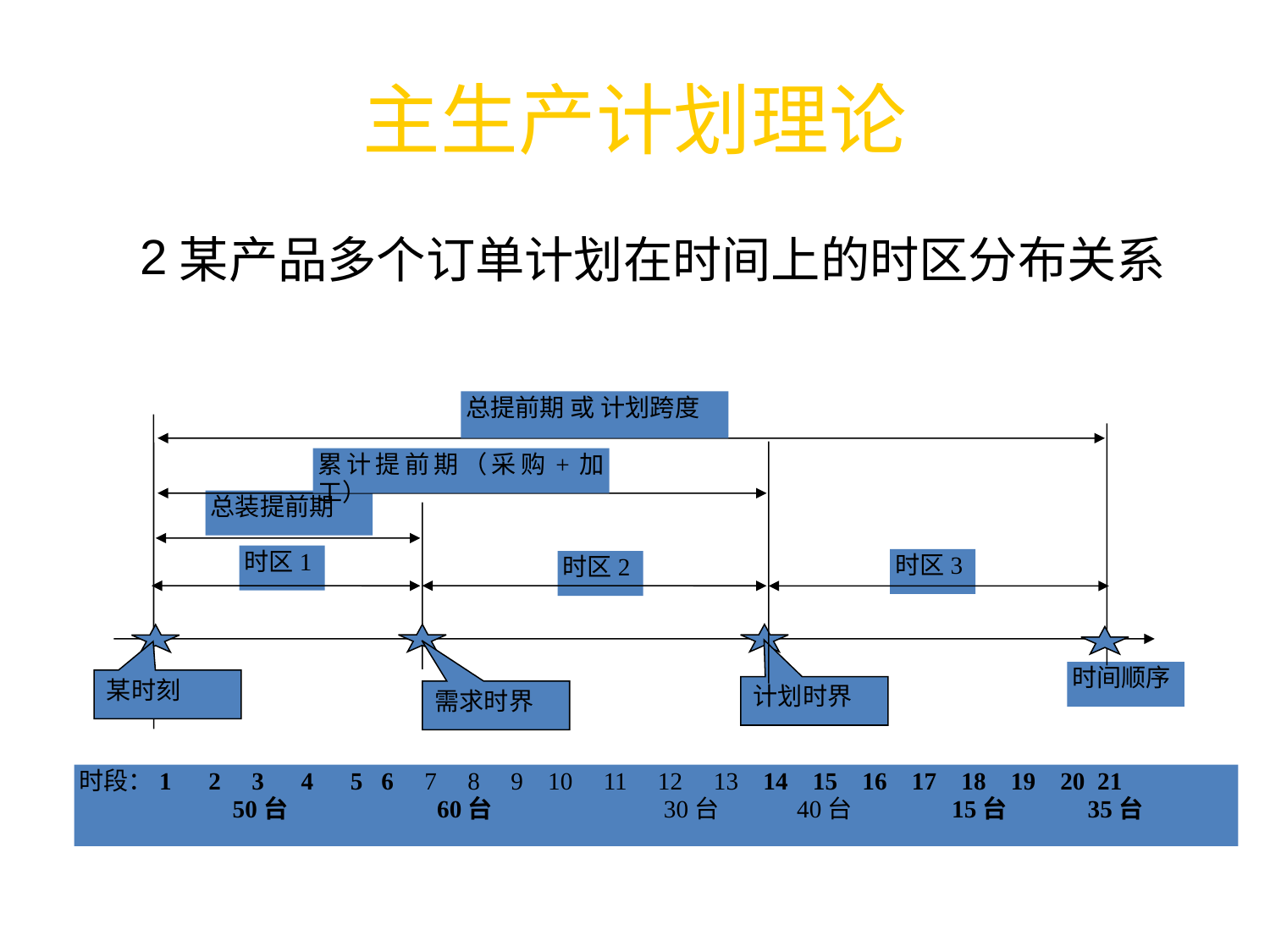

# 主生产计划理论
某产品多个订单计划在时间上的时区分布关系
总提前期 或 计划跨度

累计提前期（采购+加工）

总装提前期

时区1

时区3

时区2

时间顺序
某时刻
计划时界
需求时界
时段：1      2     3      4      5   6     7     8     9    10     11     12     13    14    15    16    17    18    19    20  21
                         50台                         60台                              30台             40台                 15台             35台